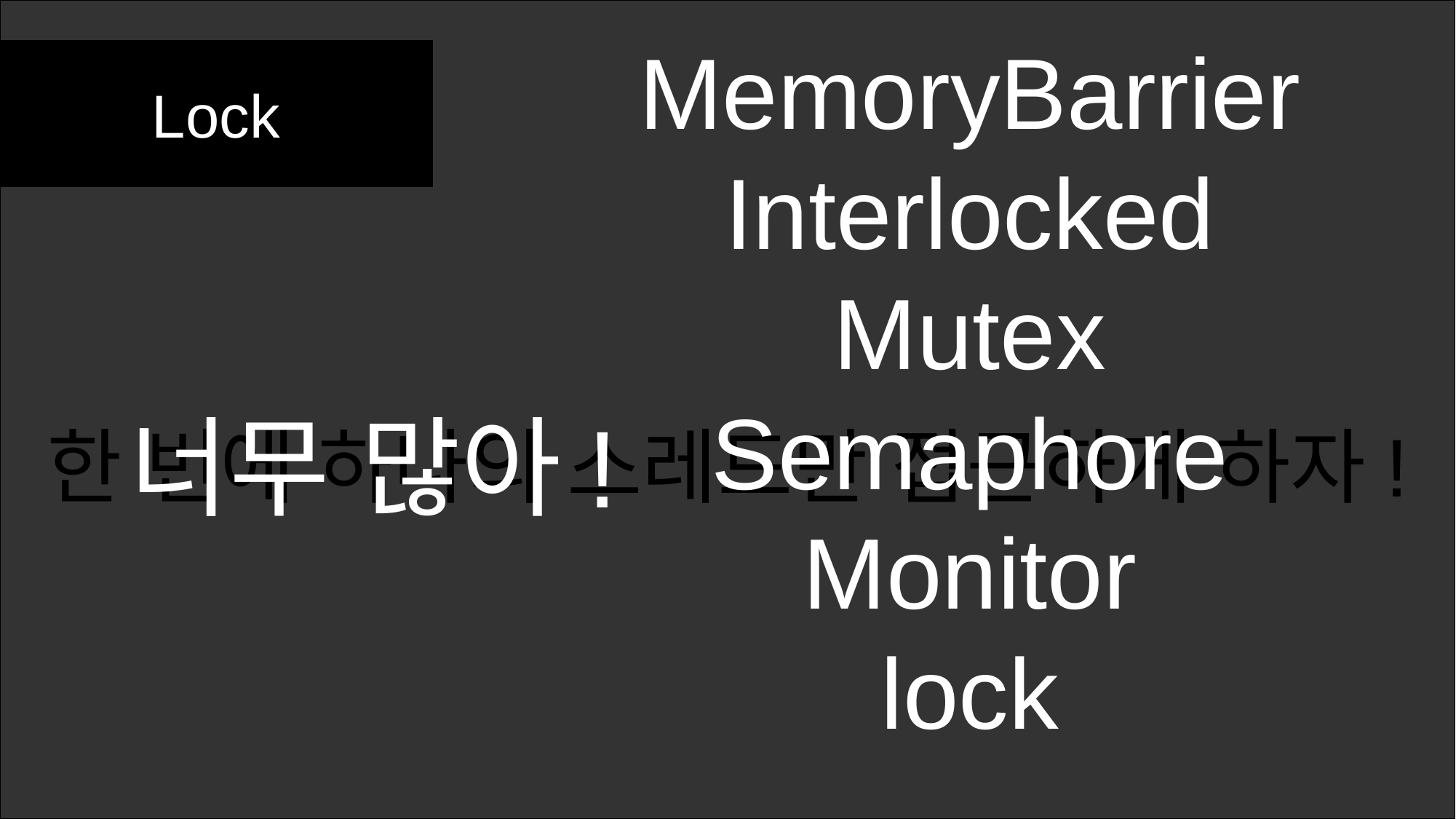

MemoryBarrier
Interlocked
Mutex
Semaphore
Monitor
lock
Lock
너무 많아!
한 번에 하나의 스레드만 접근하게 하자!